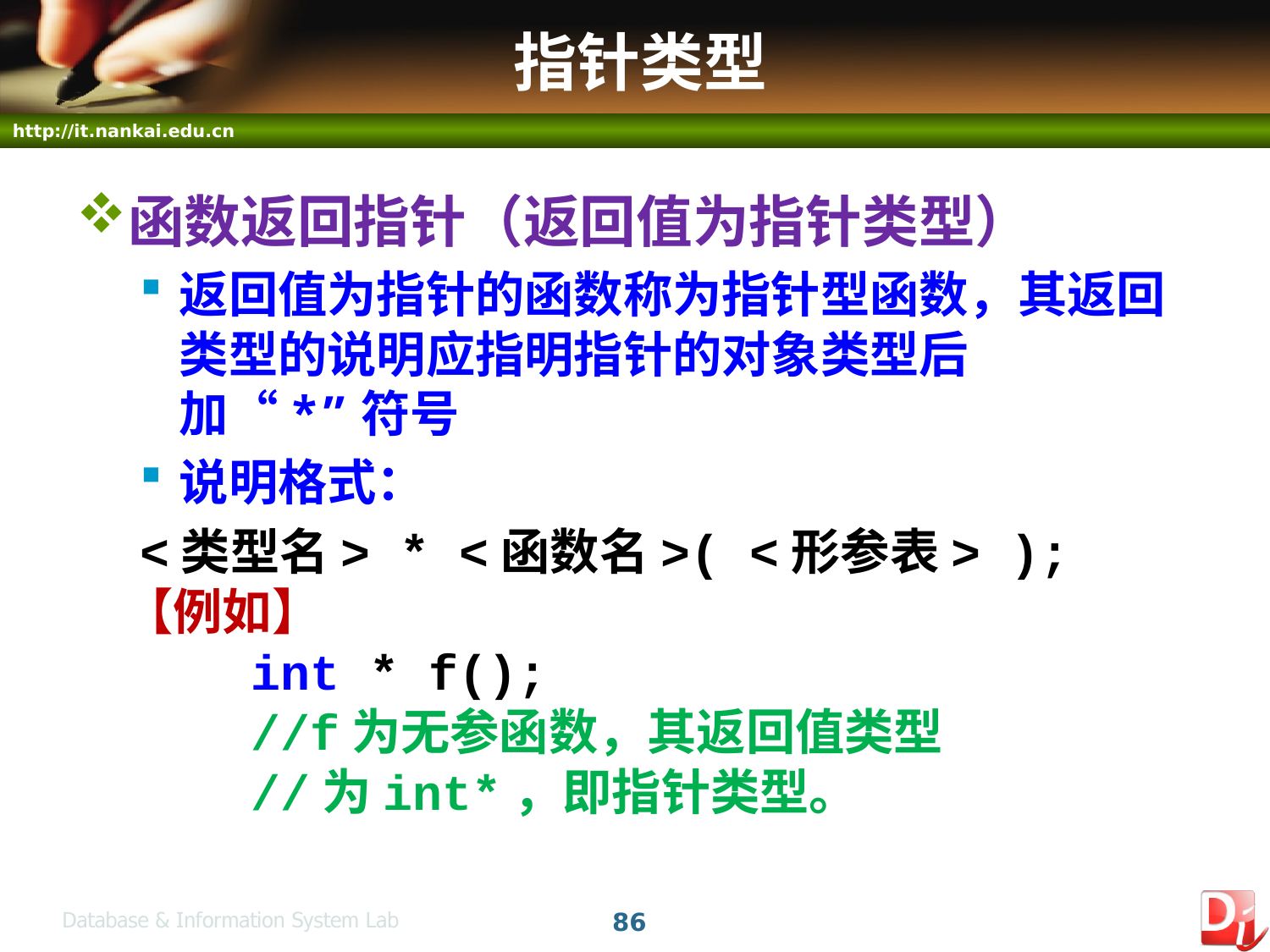

# 指针类型
函数返回指针（返回值为指针类型）
返回值为指针的函数称为指针型函数，其返回类型的说明应指明指针的对象类型后加“*”符号
说明格式：
<类型名> * <函数名>( <形参表> );
	【例如】
    	int * f();
	 	//f为无参函数，其返回值类型
		//为int*，即指针类型。
86
Database & Information System Lab